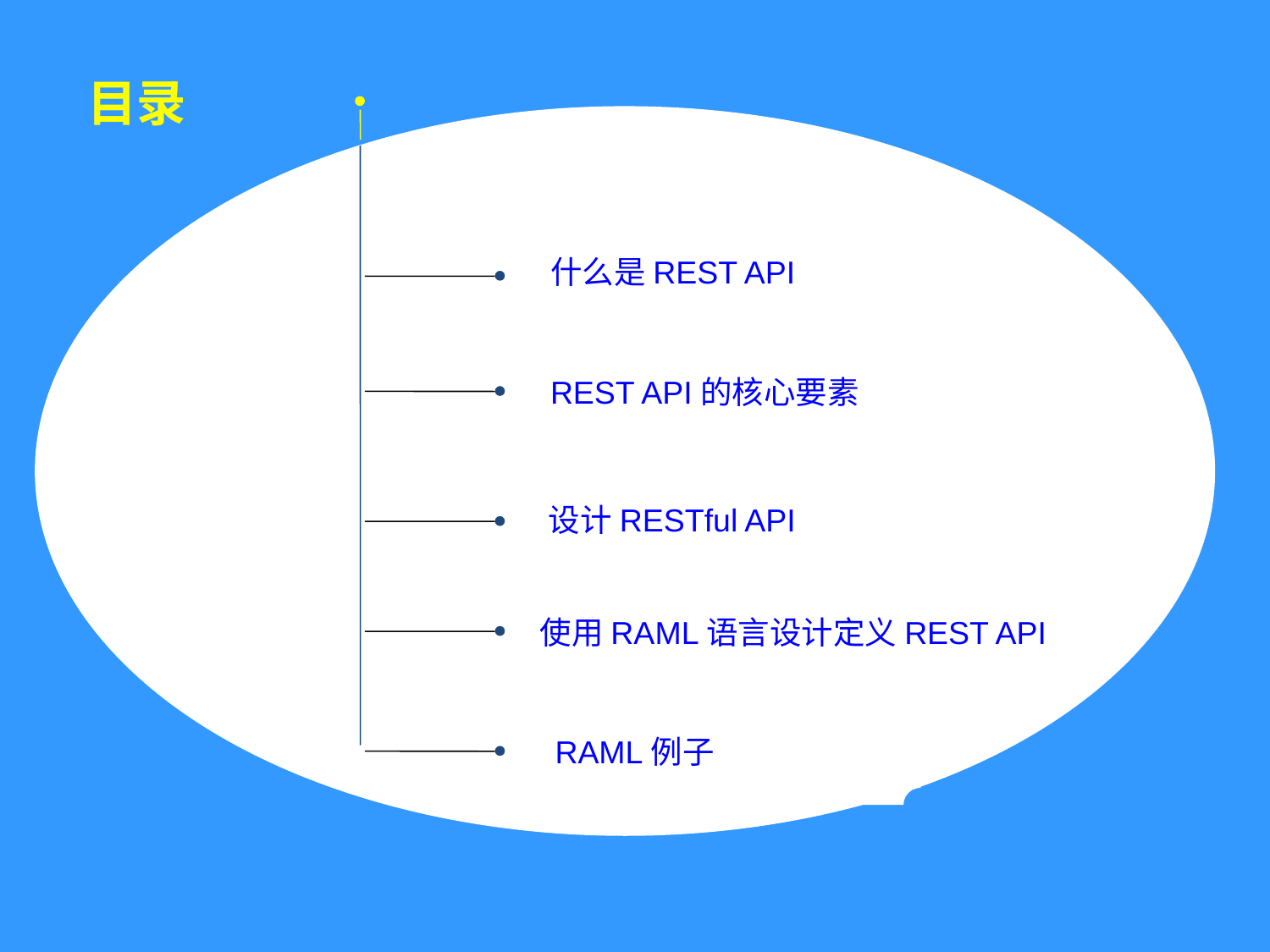

目录

什么是REST API

点击添加文本

REST API的核心要素

点击添加文本

设计RESTful API

点击添加文本
使用RAML语言设计定义REST API

RAML例子

点击添加文本